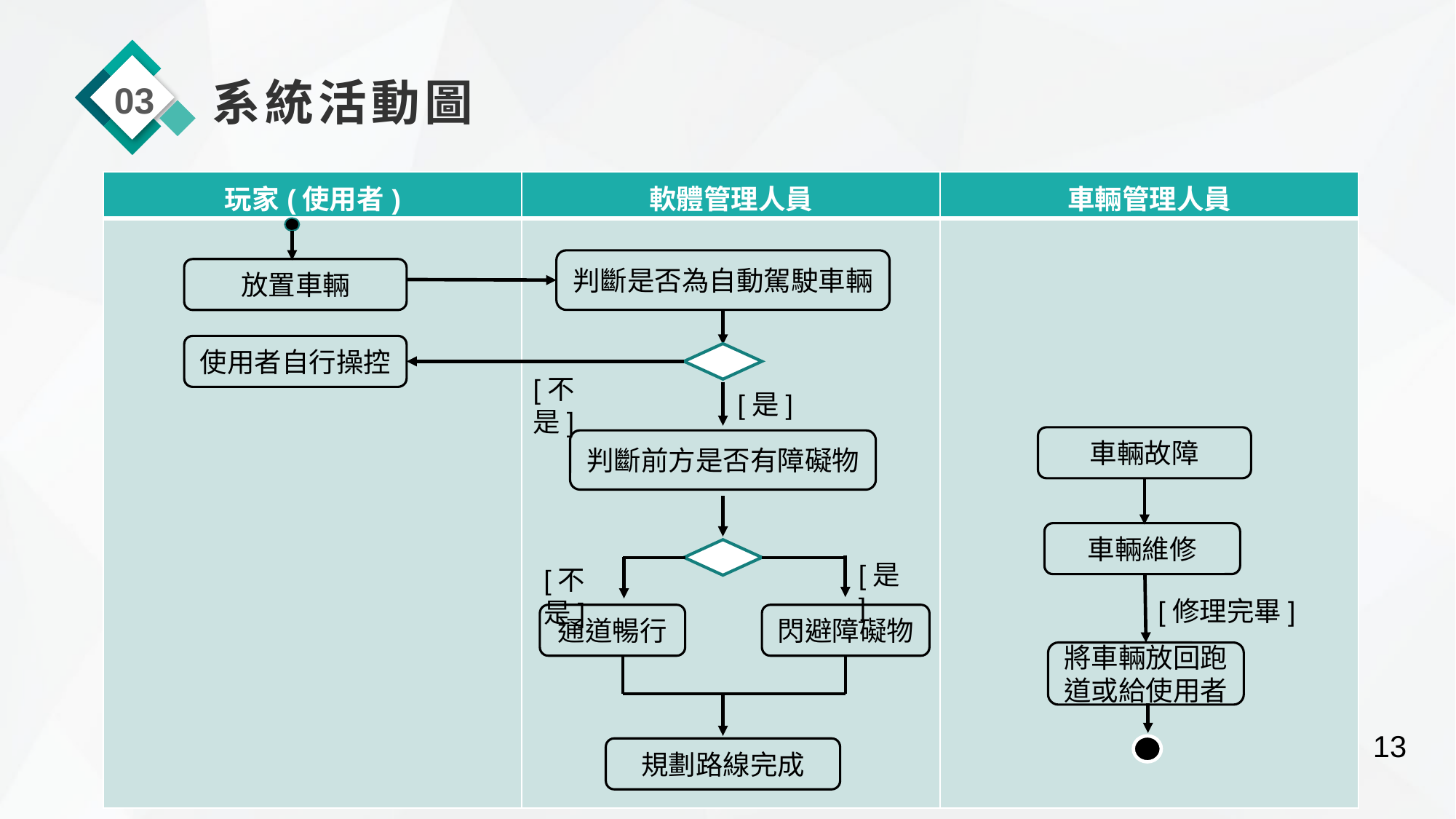

03
系統活動圖
| 玩家(使用者) | 軟體管理人員 | 車輛管理人員 |
| --- | --- | --- |
|  |  |  |

判斷是否為自動駕駛車輛
放置車輛
使用者自行操控

[不是]
[是]
車輛故障
判斷前方是否有障礙物
車輛維修

[是]
[不是]
[修理完畢]
通道暢行
閃避障礙物
將車輛放回跑道或給使用者
13

規劃路線完成